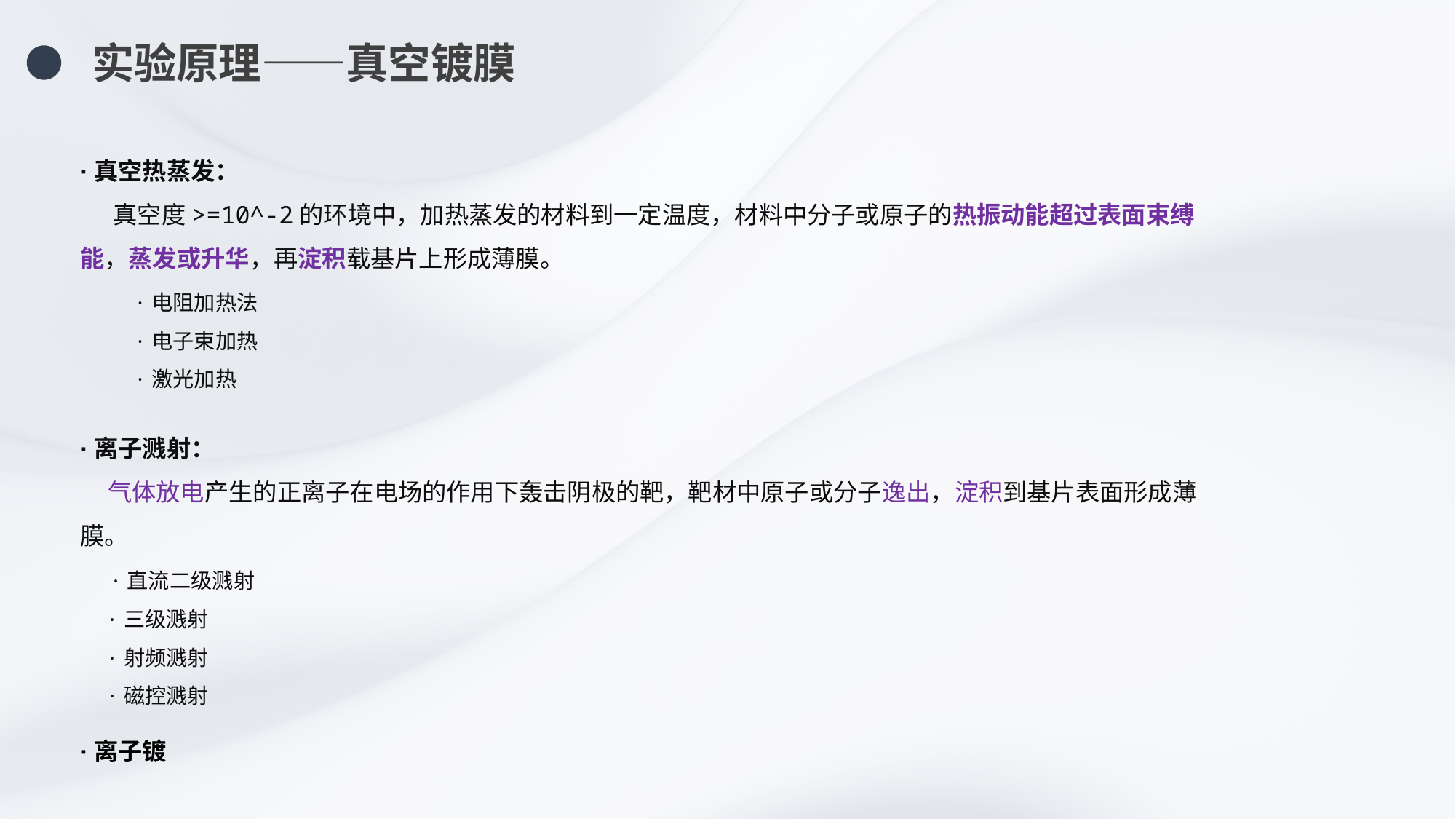

实验原理——真空镀膜
·真空热蒸发：
     真空度>=10^-2的环境中，加热蒸发的材料到一定温度，材料中分子或原子的热振动能超过表面束缚能，蒸发或升华，再淀积载基片上形成薄膜。
·电阻加热法
·电子束加热
·激光加热
·离子溅射：
    气体放电产生的正离子在电场的作用下轰击阴极的靶，靶材中原子或分子逸出，淀积到基片表面形成薄膜。
  ·直流二级溅射
  ·三级溅射
  ·射频溅射
  ·磁控溅射

·离子镀